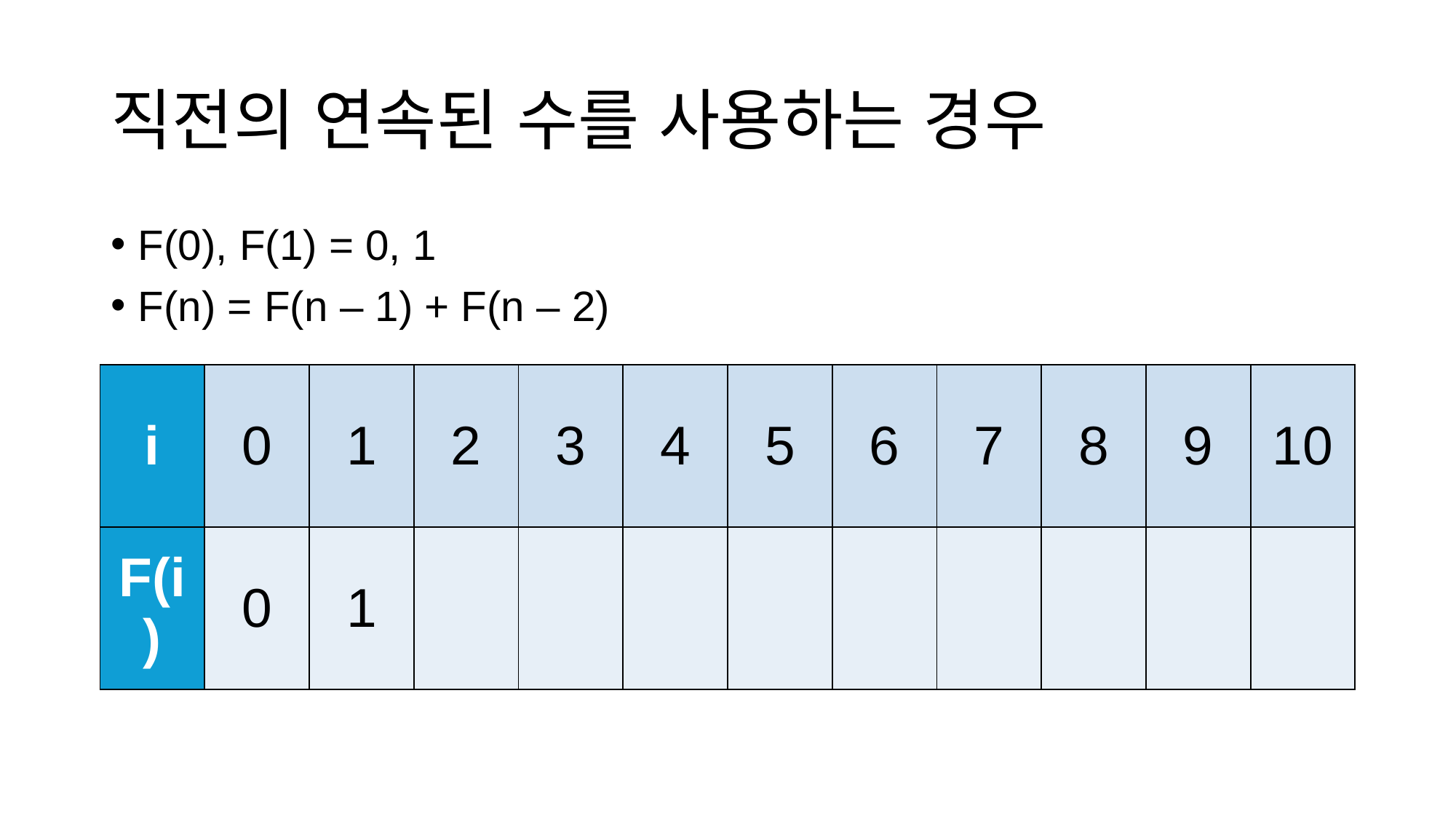

# 직전의 연속된 수를 사용하는 경우
F(0), F(1) = 0, 1
F(n) = F(n – 1) + F(n – 2)

| i | 0 | 1 | 2 | 3 | 4 | 5 | 6 | 7 | 8 | 9 | 10 |
| --- | --- | --- | --- | --- | --- | --- | --- | --- | --- | --- | --- |
| F(i) | 0 | 1 |  |  |  |  |  |  |  |  |  |